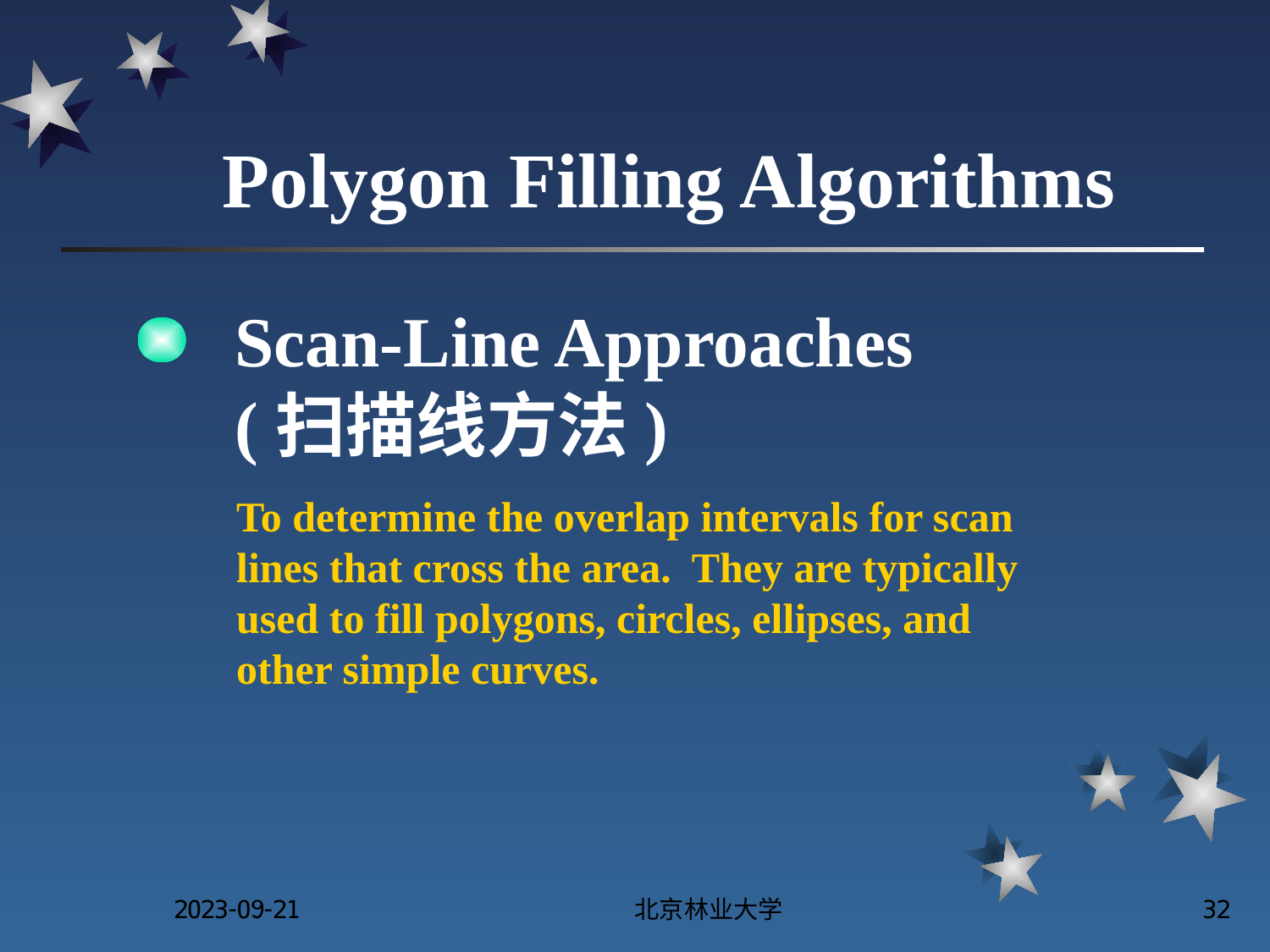

# Polygon Filling Algorithms
Scan-Line Approaches
(扫描线方法)

To determine the overlap intervals for scan lines that cross the area.  They are typically used to fill polygons, circles, ellipses, and other simple curves.
2023-09-21
北京林业大学
32